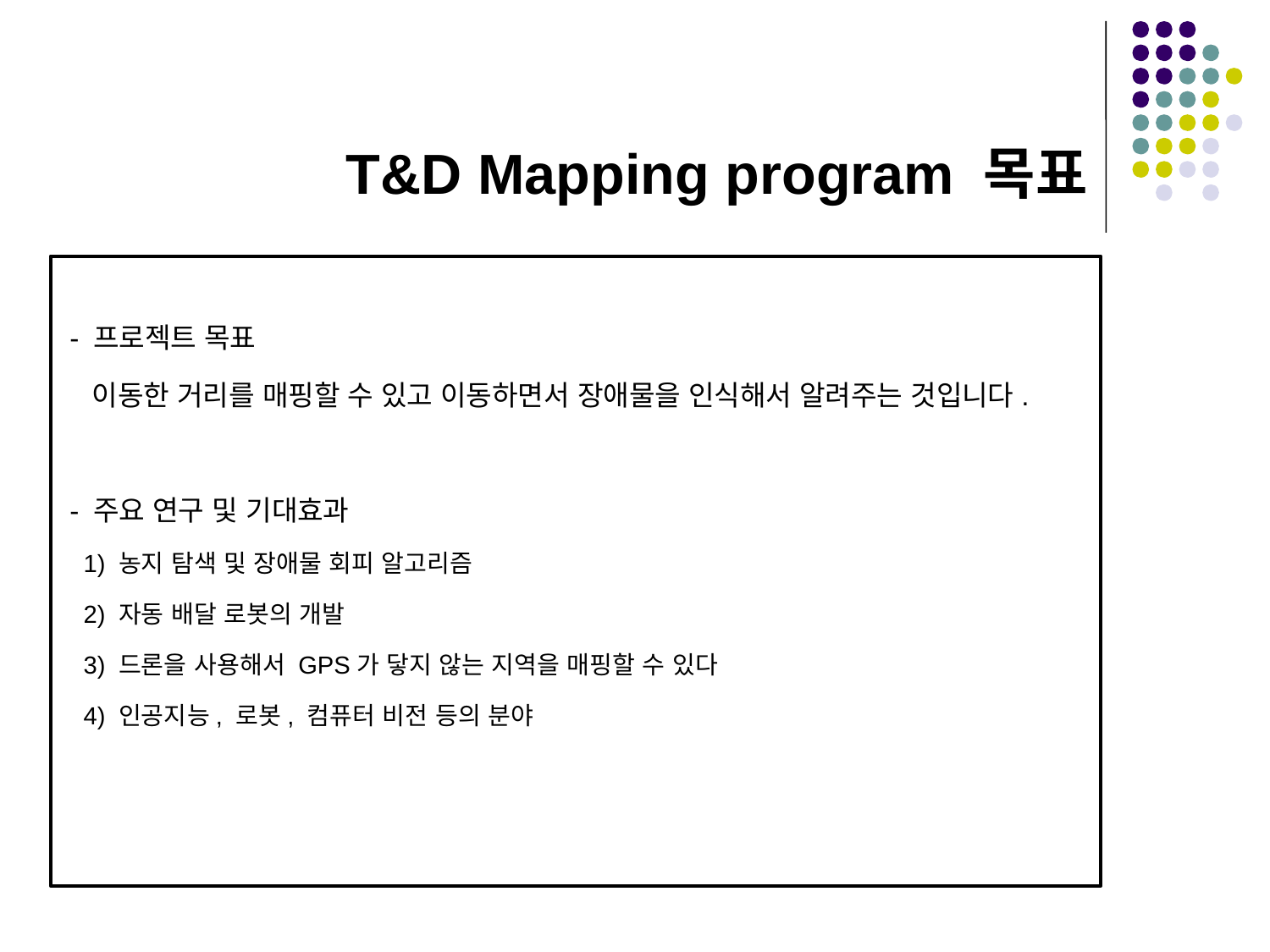

# T&D Mapping program 목표

- 프로젝트 목표
  이동한 거리를 매핑할 수 있고 이동하면서 장애물을 인식해서 알려주는 것입니다.

- 주요 연구 및 기대효과
  1) 농지 탐색 및 장애물 회피 알고리즘
  2) 자동 배달 로봇의 개발
  3) 드론을 사용해서 GPS가 닿지 않는 지역을 매핑할 수 있다
  4) 인공지능, 로봇, 컴퓨터 비전 등의 분야